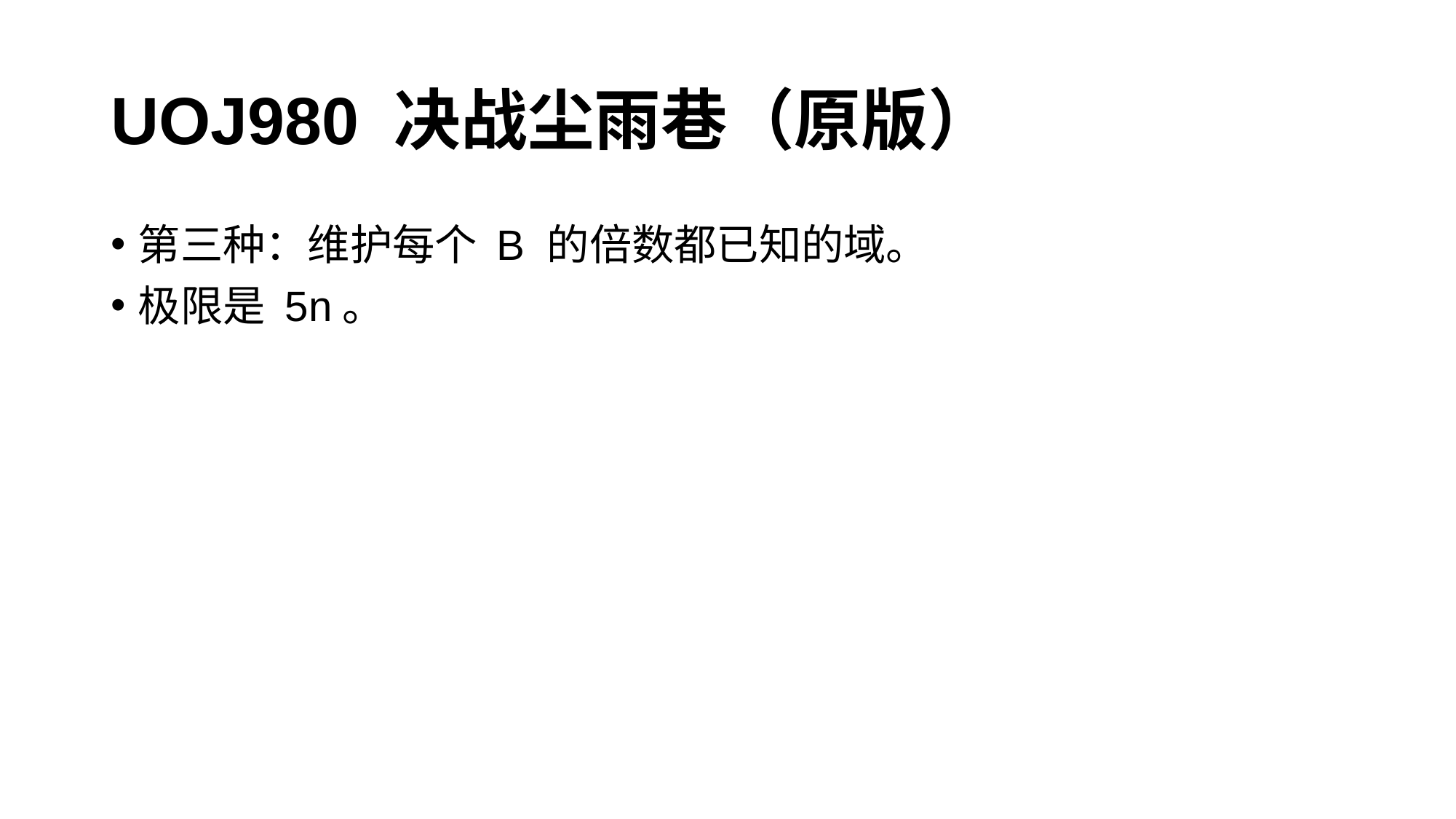

# UOJ980 决战尘雨巷（原版）
第三种：维护每个 B 的倍数都已知的域。
极限是 5n。